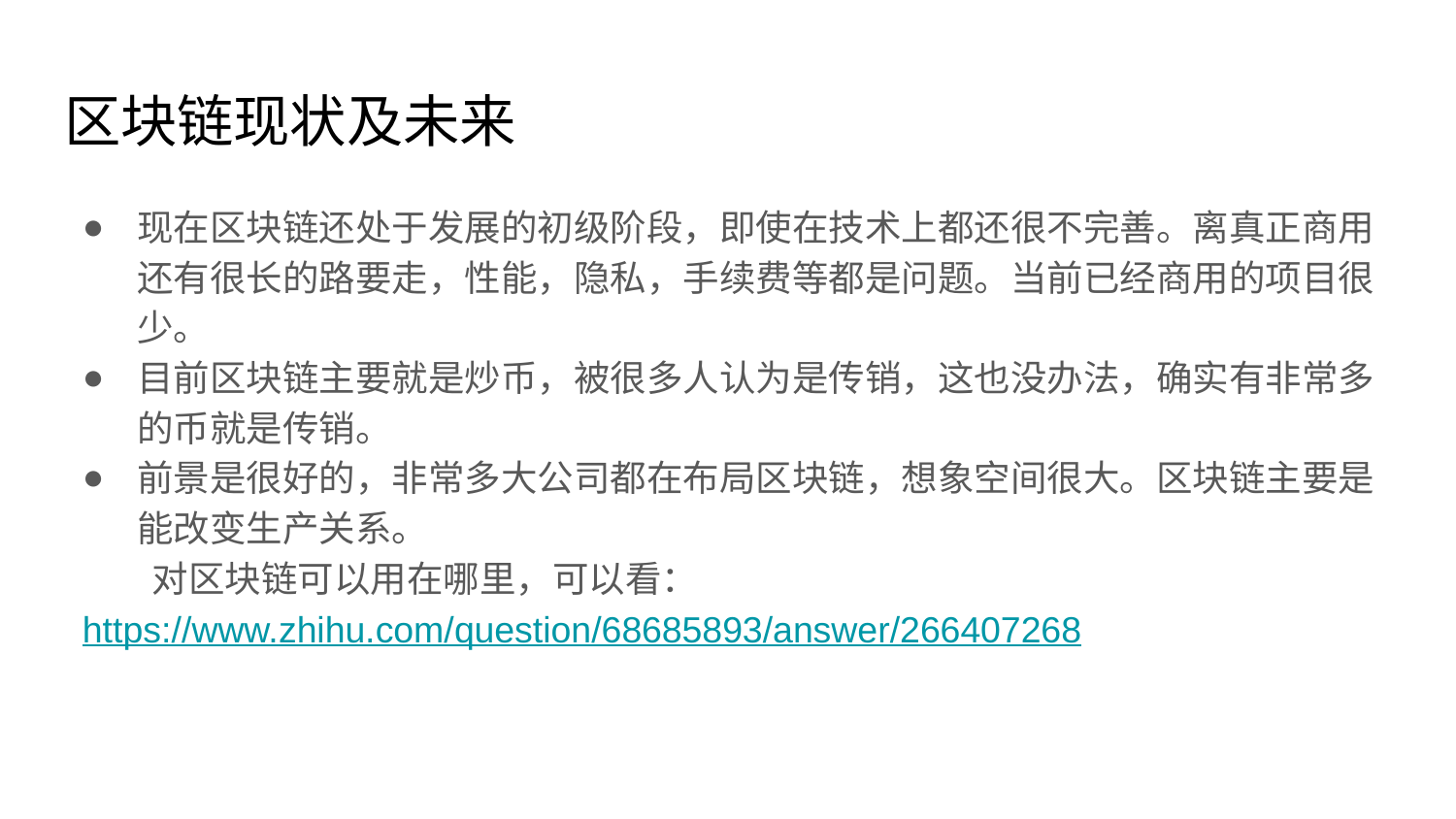

# 区块链现状及未来
现在区块链还处于发展的初级阶段，即使在技术上都还很不完善。离真正商用还有很长的路要走，性能，隐私，手续费等都是问题。当前已经商用的项目很少。
目前区块链主要就是炒币，被很多人认为是传销，这也没办法，确实有非常多的币就是传销。
前景是很好的，非常多大公司都在布局区块链，想象空间很大。区块链主要是能改变生产关系。
      对区块链可以用在哪里，可以看：https://www.zhihu.com/question/68685893/answer/266407268